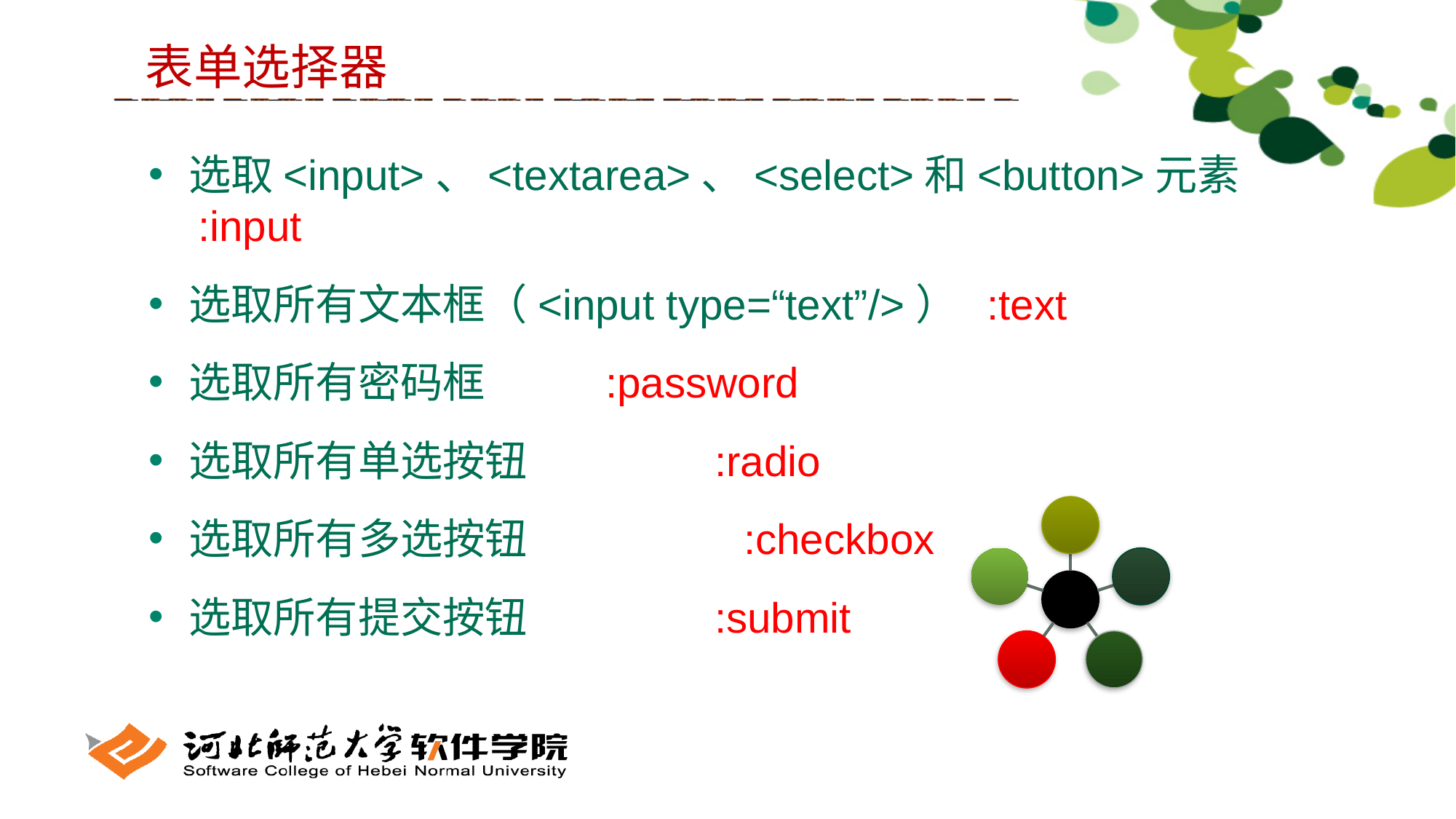

表单选择器
 选取<input>、<textarea>、<select>和<button>元素	  :input
 选取所有文本框（<input type=“text”/>）  :text
 选取所有密码框	  	:password
 选取所有单选按钮  		:radio
 选取所有多选按钮		  :checkbox
 选取所有提交按钮  		:submit